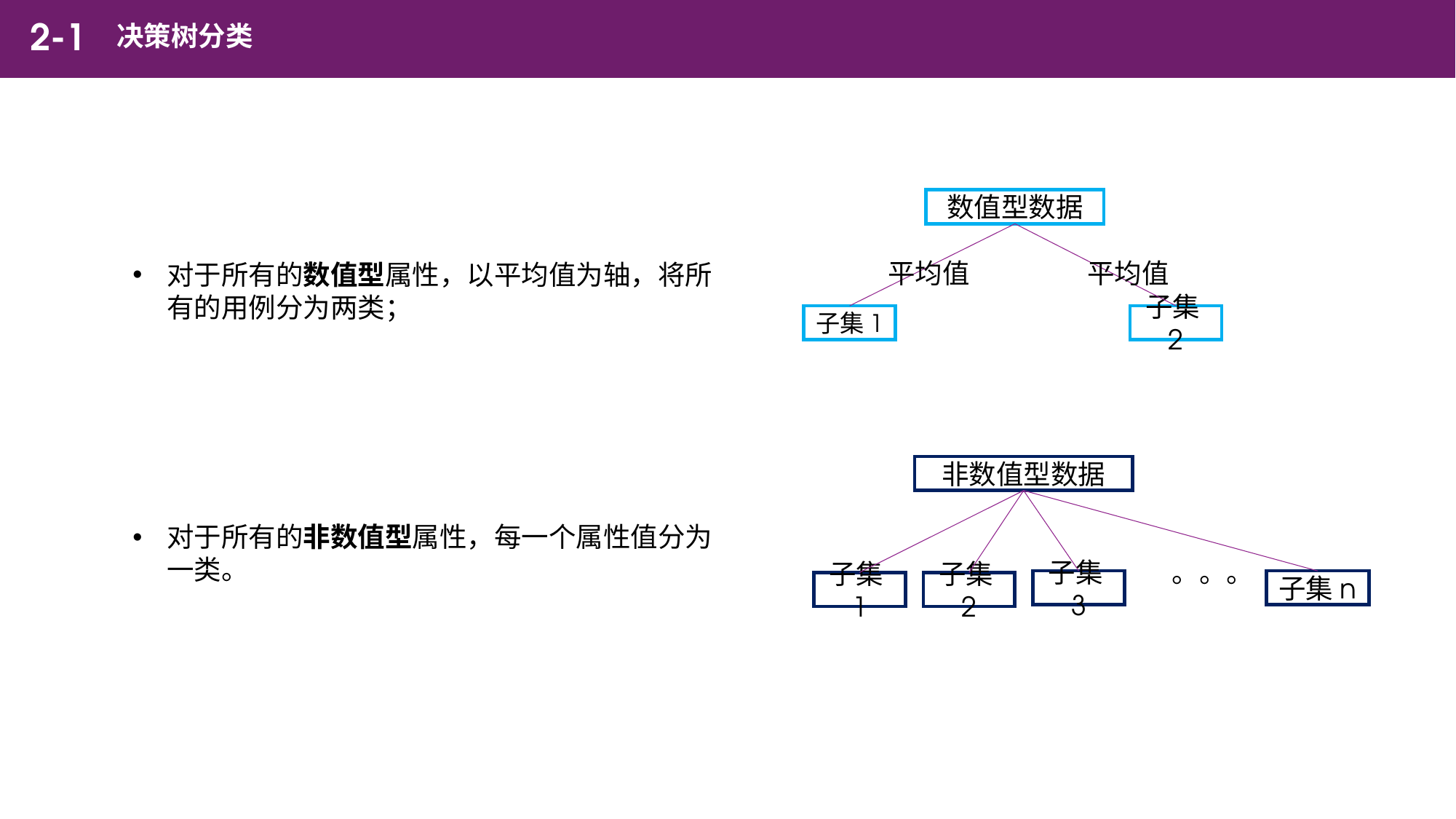

2-1
决策树分类

数值型数据
平均值
平均值
对于所有的数值型属性，以平均值为轴，将所有的用例分为两类；

对于所有的非数值型属性，每一个属性值分为一类。
子集1
子集2
非数值型数据
。。。
子集3
子集n
子集1
子集2